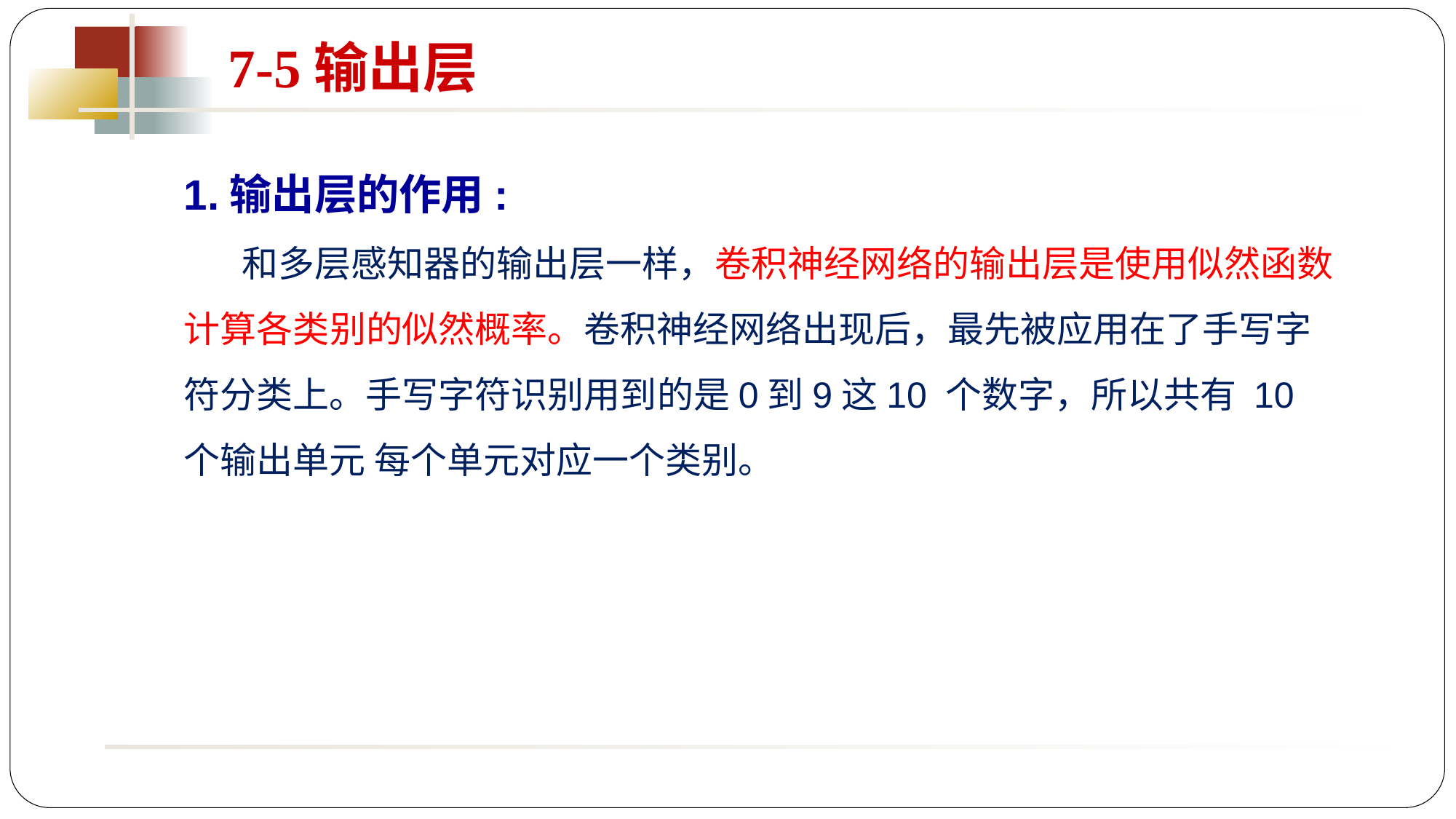

7-5输出层
1.输出层的作用:
      和多层感知器的输出层一样，卷积神经网络的输出层是使用似然函数计算各类别的似然概率。卷积神经网络出现后，最先被应用在了手写字符分类上。手写字符识别用到的是0到9这10 个数字，所以共有 10 个输出单元 每个单元对应一个类别。